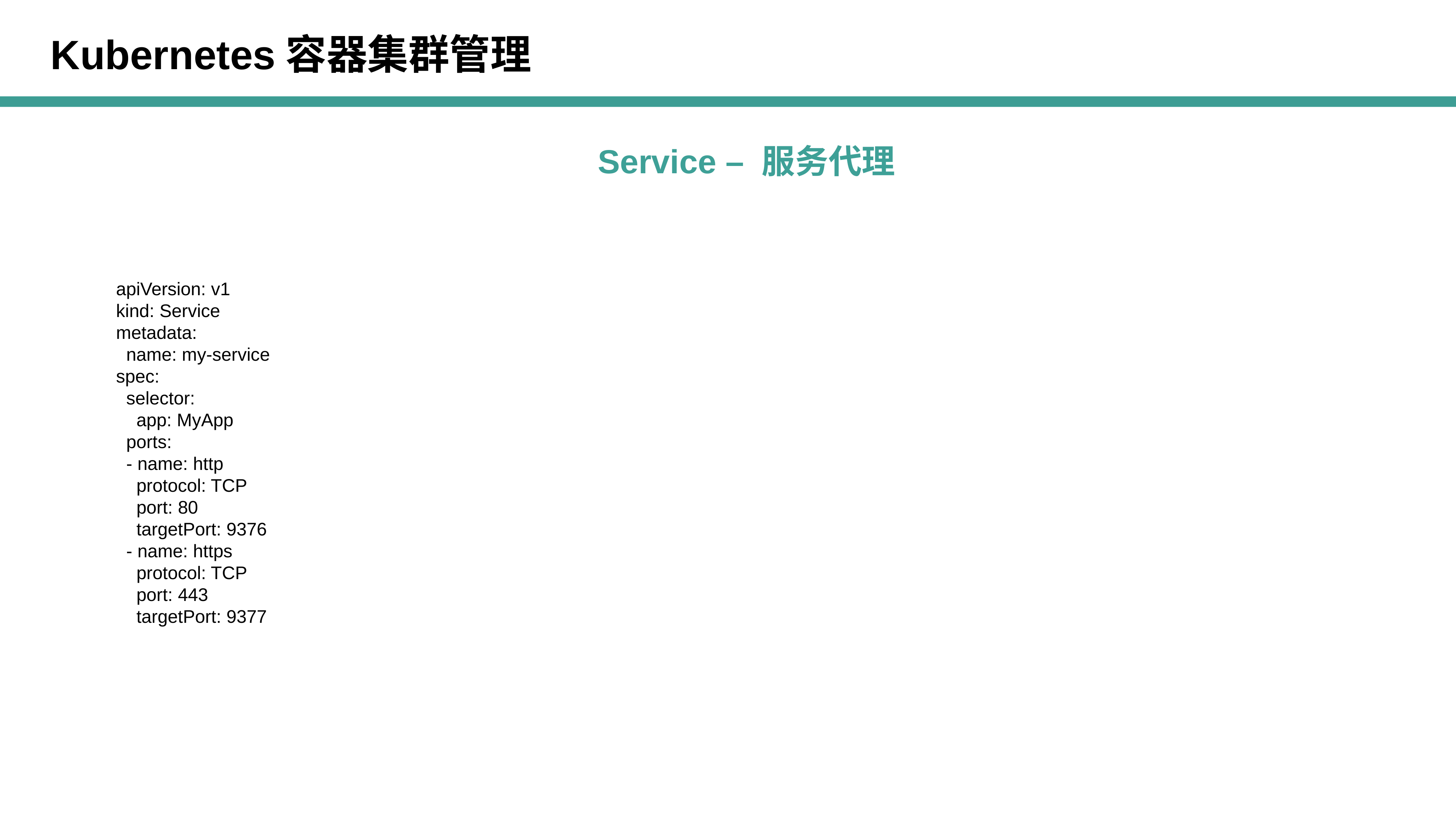

Kubernetes容器集群管理

Service – 服务代理
apiVersion: v1
kind: Service
metadata:
  name: my-service
spec:
  selector:
    app: MyApp
  ports:
  - name: http
    protocol: TCP
    port: 80
    targetPort: 9376
  - name: https
    protocol: TCP
    port: 443
    targetPort: 9377